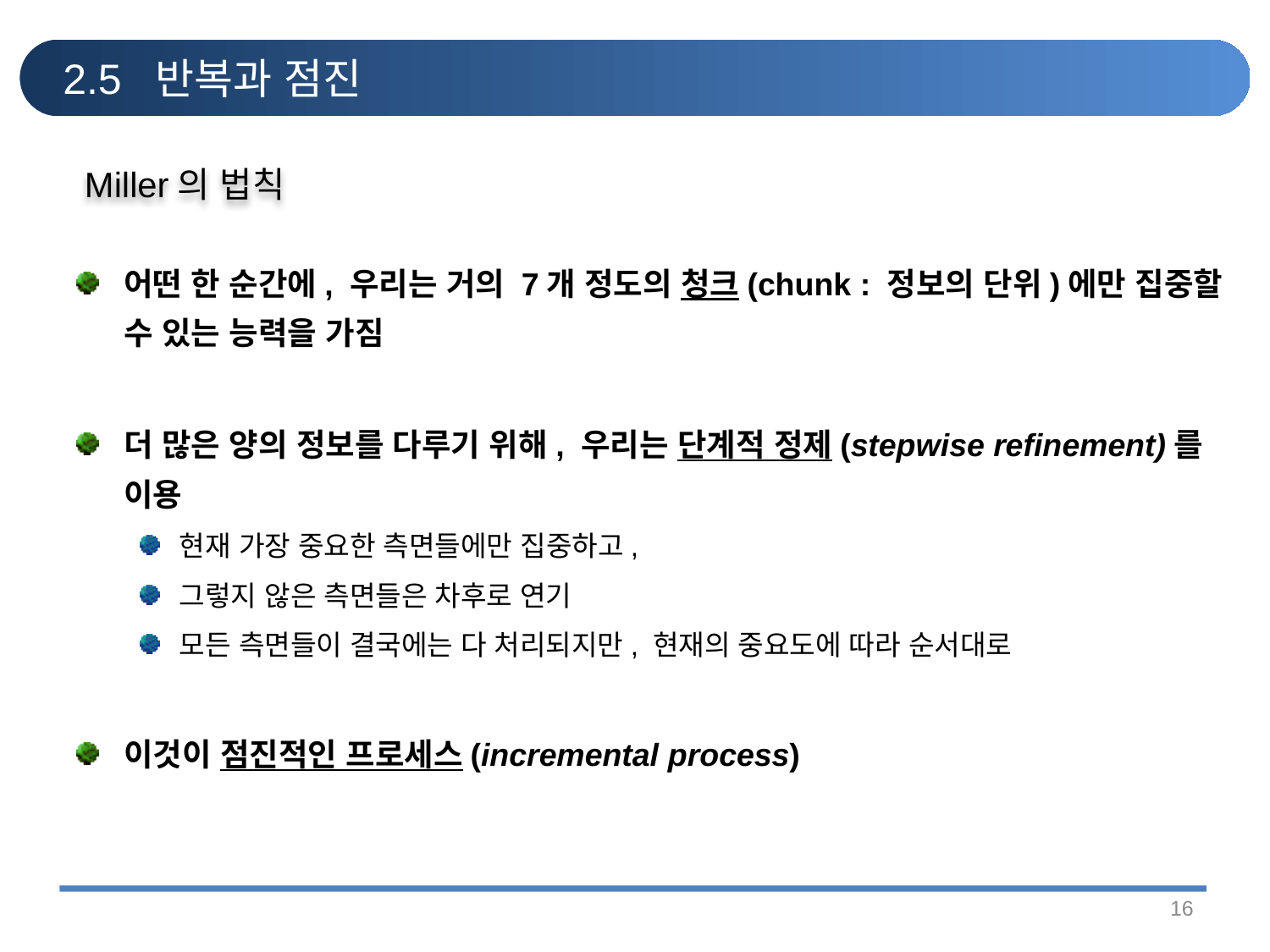

# 2.5  반복과 점진
Miller의 법칙
어떤 한 순간에, 우리는 거의 7개 정도의 청크(chunk : 정보의 단위)에만 집중할 수 있는 능력을 가짐

더 많은 양의 정보를 다루기 위해, 우리는 단계적 정제(stepwise refinement)를 이용
현재 가장 중요한 측면들에만 집중하고,
그렇지 않은 측면들은 차후로 연기
모든 측면들이 결국에는 다 처리되지만, 현재의 중요도에 따라 순서대로

이것이 점진적인 프로세스(incremental process)
16